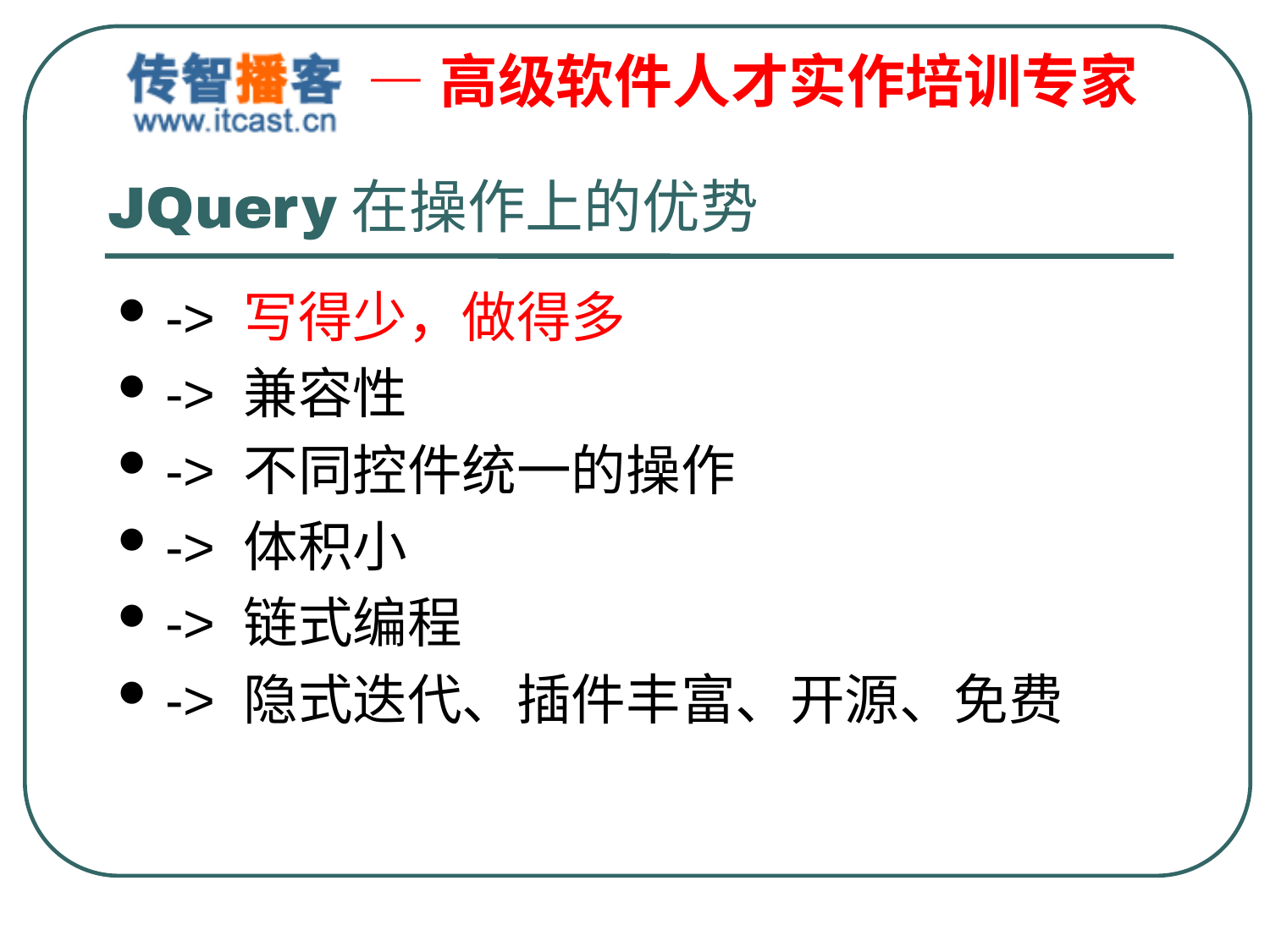

# JQuery在操作上的优势
-> 写得少，做得多
-> 兼容性
-> 不同控件统一的操作
-> 体积小
-> 链式编程
-> 隐式迭代、插件丰富、开源、免费